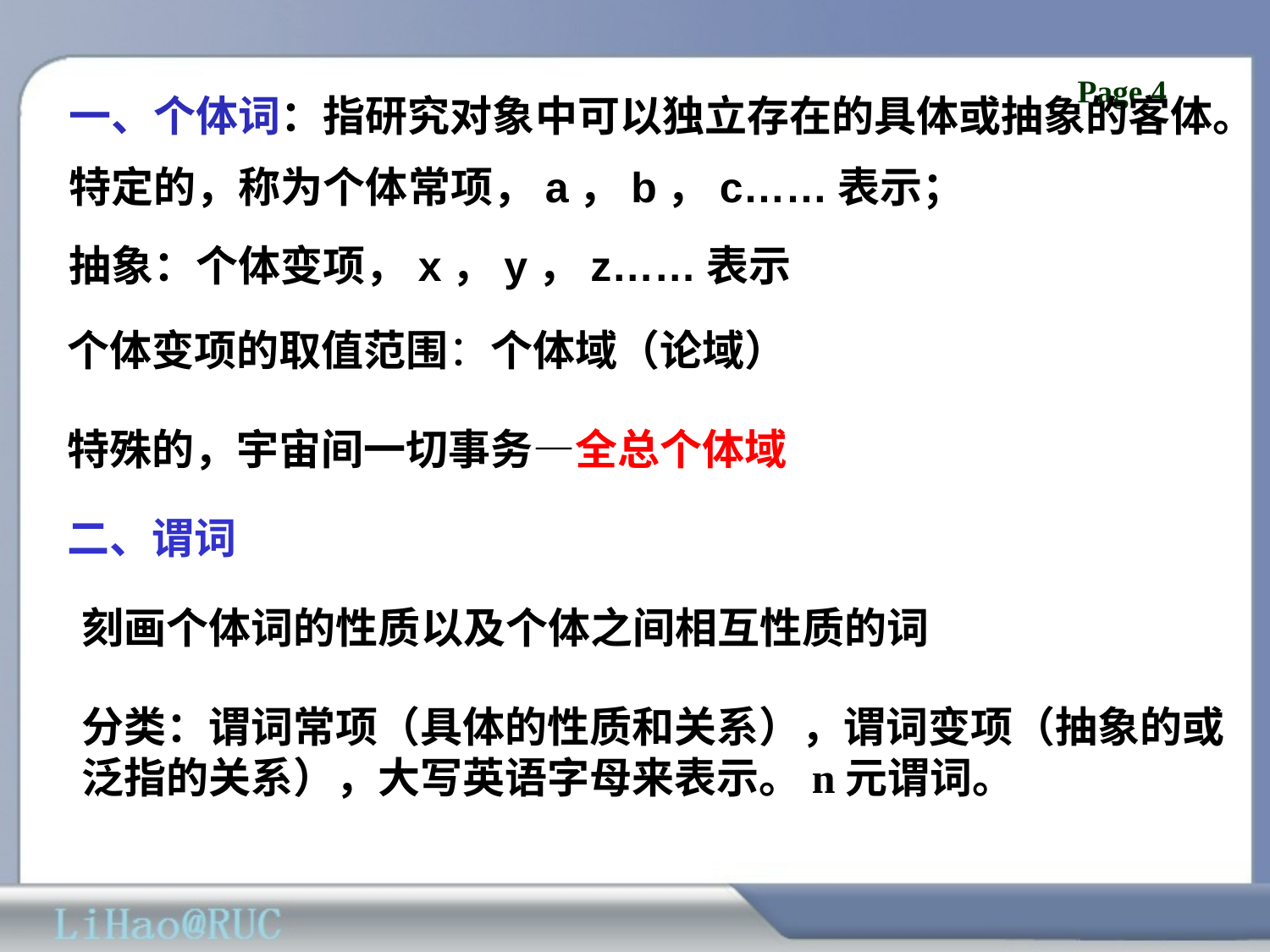

一、个体词：指研究对象中可以独立存在的具体或抽象的客体。
特定的，称为个体常项，a，b，c……表示；
抽象：个体变项，x，y，z……表示
个体变项的取值范围：个体域（论域）
特殊的，宇宙间一切事务—全总个体域
二、谓词
刻画个体词的性质以及个体之间相互性质的词
分类：谓词常项（具体的性质和关系），谓词变项（抽象的或泛指的关系），大写英语字母来表示。n元谓词。